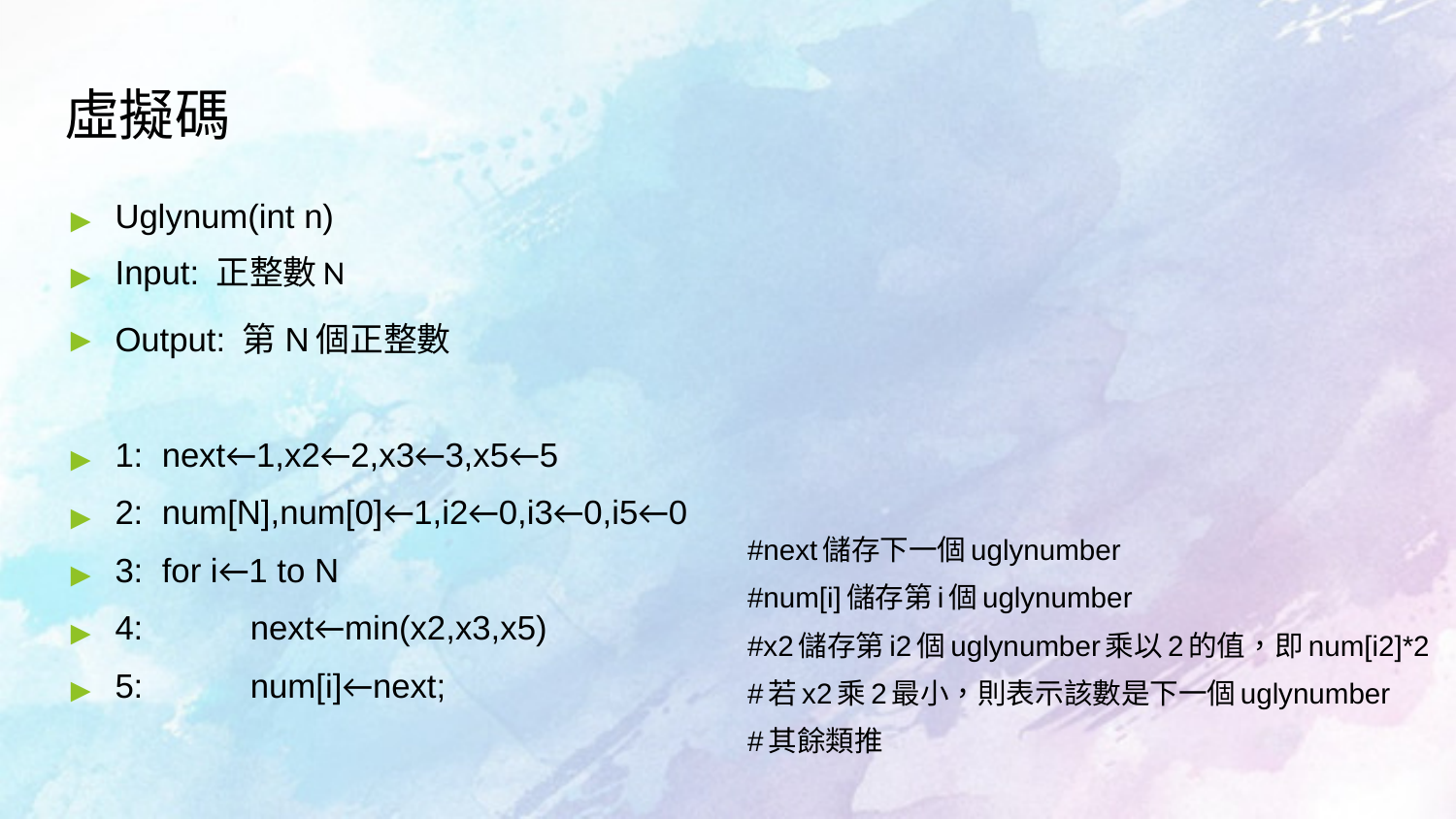

# 虛擬碼
Uglynum(int n)
Input: 正整數N
Output: 第N個正整數

1:  next←1,x2←2,x3←3,x5←5
2:  num[N],num[0]←1,i2←0,i3←0,i5←0
3:  for i←1 to N
4:  	next←min(x2,x3,x5)
5:  	num[i]←next;
#next儲存下一個uglynumber
#num[i]儲存第i個uglynumber
#x2儲存第i2個uglynumber乘以2的值，即num[i2]*2
#若x2乘2最小，則表示該數是下一個uglynumber
#其餘類推